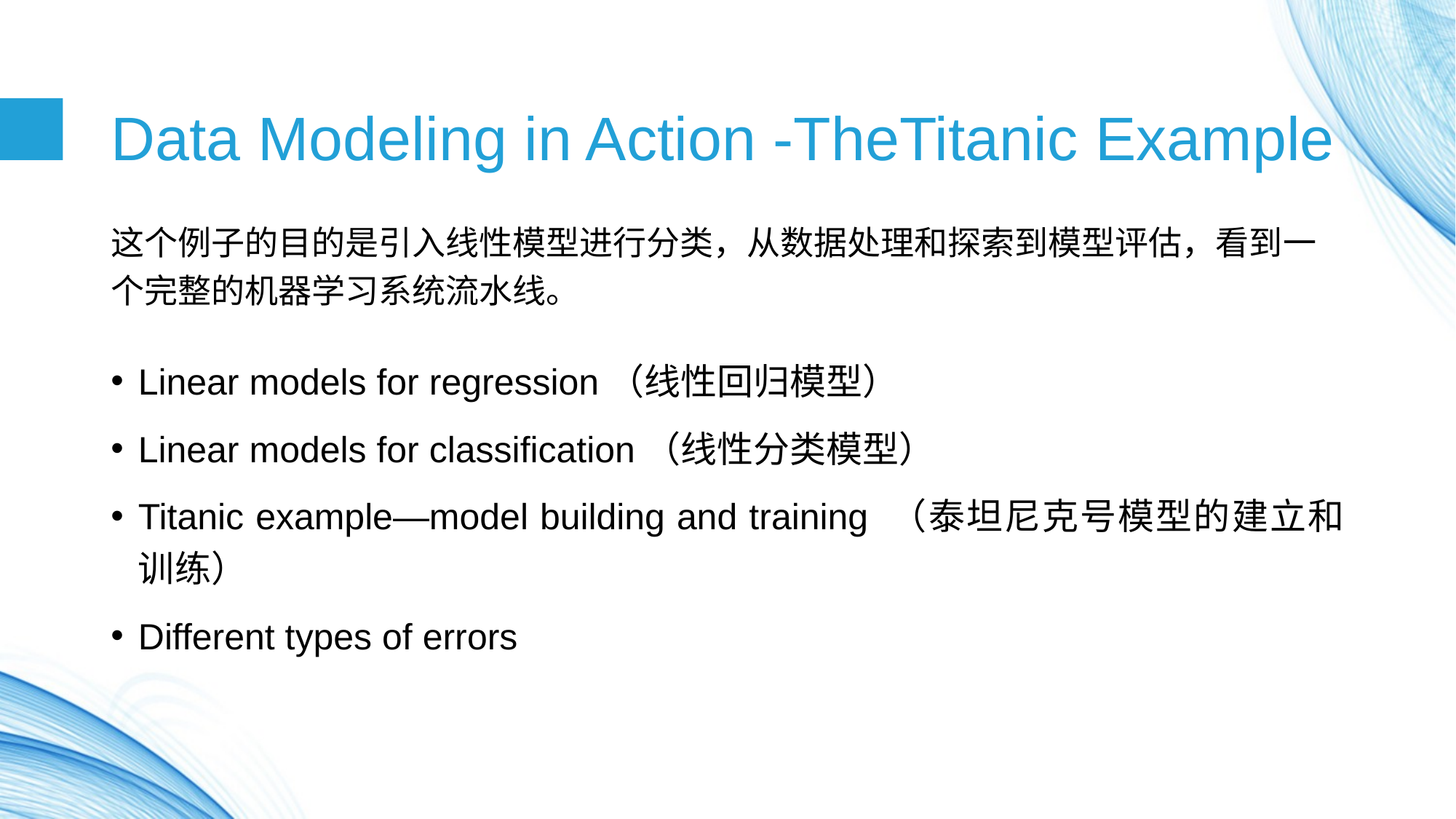

# Data Modeling in Action -TheTitanic Example 这个例子的目的是引入线性模型进行分类，从数据处理和探索到模型评估，看到一个完整的机器学习系统流水线。

Linear models for regression（线性回归模型）
Linear models for classification（线性分类模型）
Titanic example—model building and training （泰坦尼克号模型的建立和训练）
Different types of errors